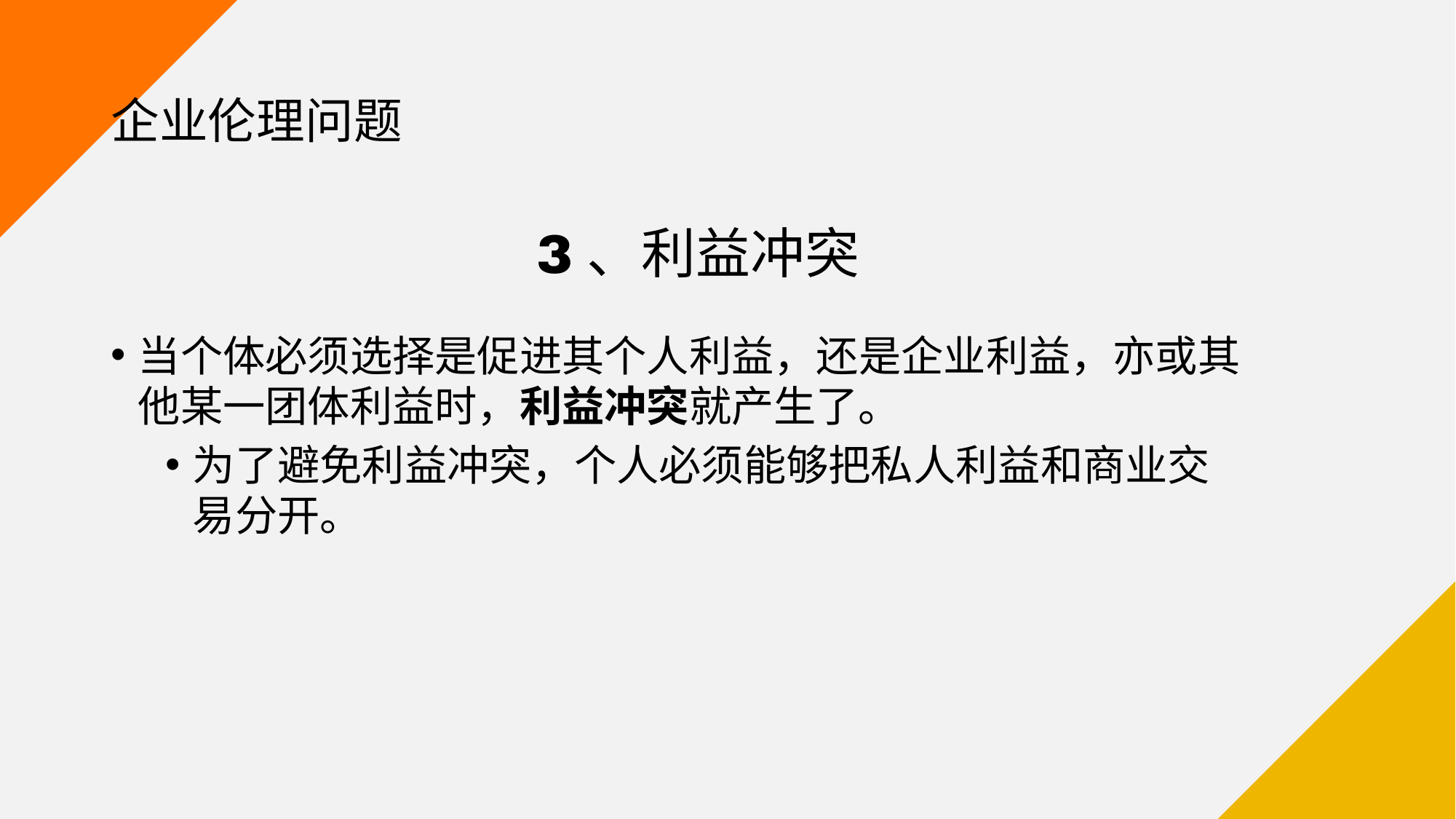

# 企业伦理问题
3、利益冲突
当个体必须选择是促进其个人利益，还是企业利益，亦或其他某一团体利益时，利益冲突就产生了。
为了避免利益冲突，个人必须能够把私人利益和商业交易分开。